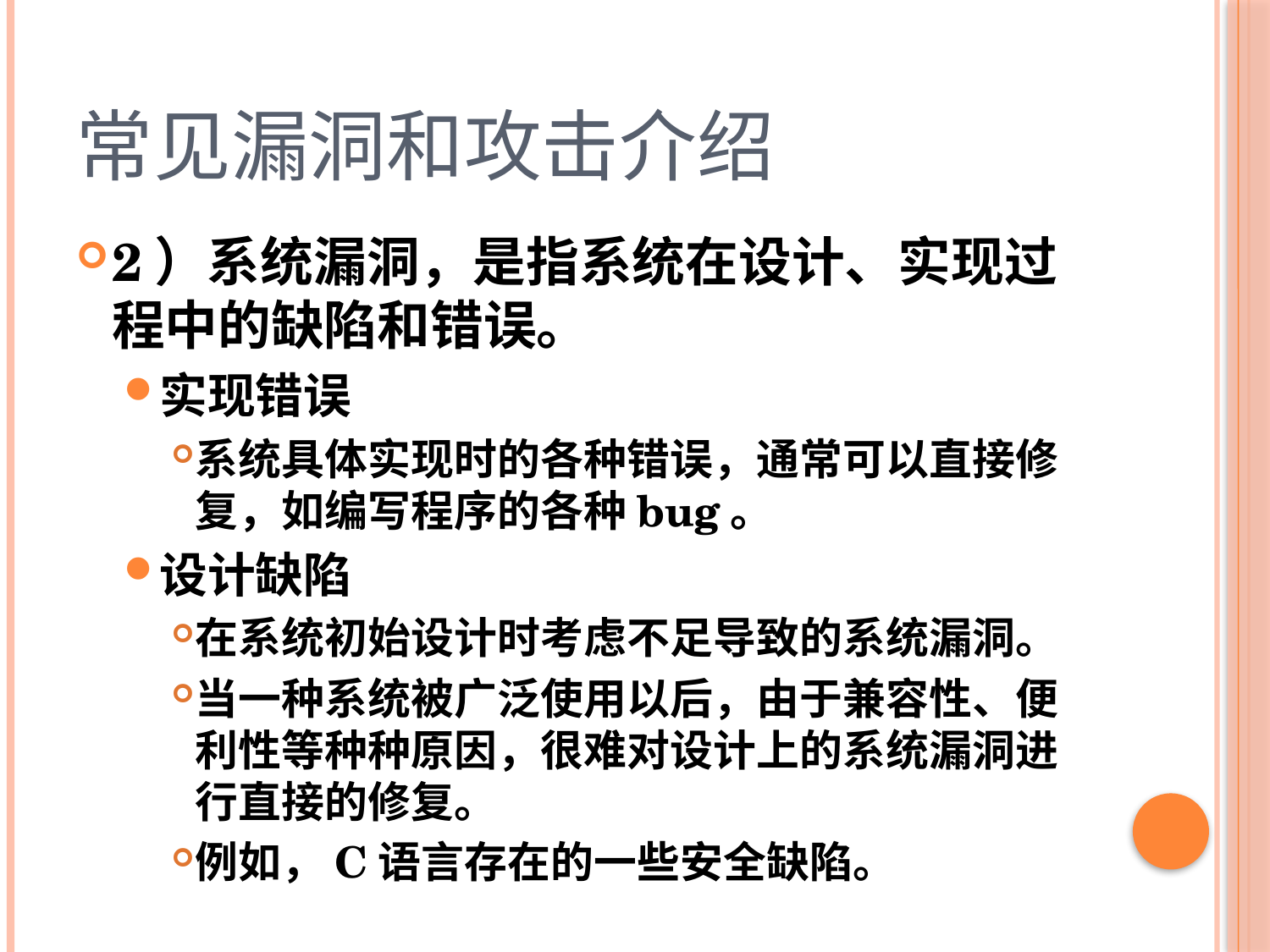

# 常见漏洞和攻击介绍
2）系统漏洞，是指系统在设计、实现过程中的缺陷和错误。
实现错误
系统具体实现时的各种错误，通常可以直接修复，如编写程序的各种bug。
设计缺陷
在系统初始设计时考虑不足导致的系统漏洞。
当一种系统被广泛使用以后，由于兼容性、便利性等种种原因，很难对设计上的系统漏洞进行直接的修复。
例如，C语言存在的一些安全缺陷。